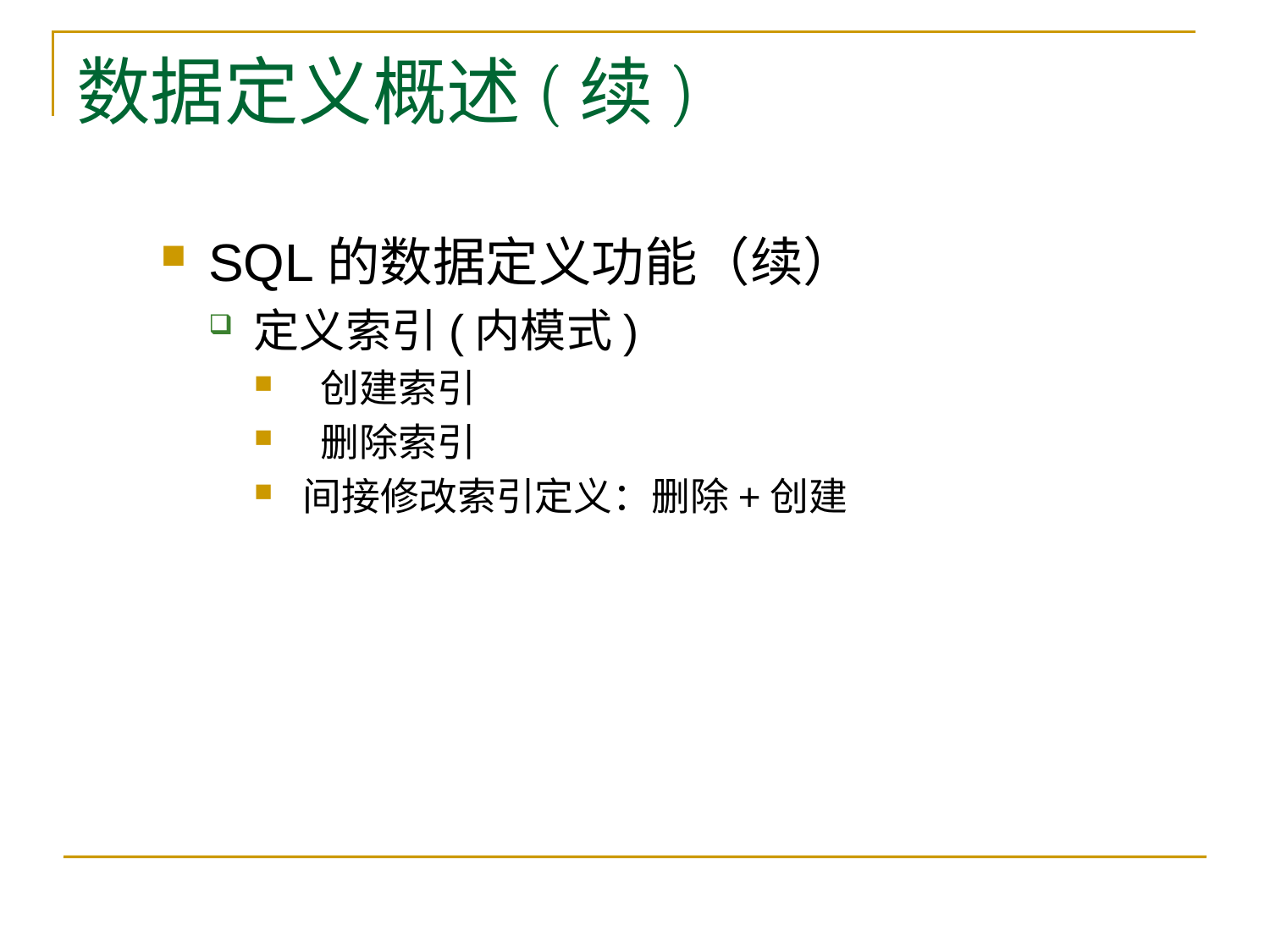

# 数据定义概述(续)
SQL的数据定义功能（续）
定义索引(内模式)
 创建索引
 删除索引
间接修改索引定义：删除+创建